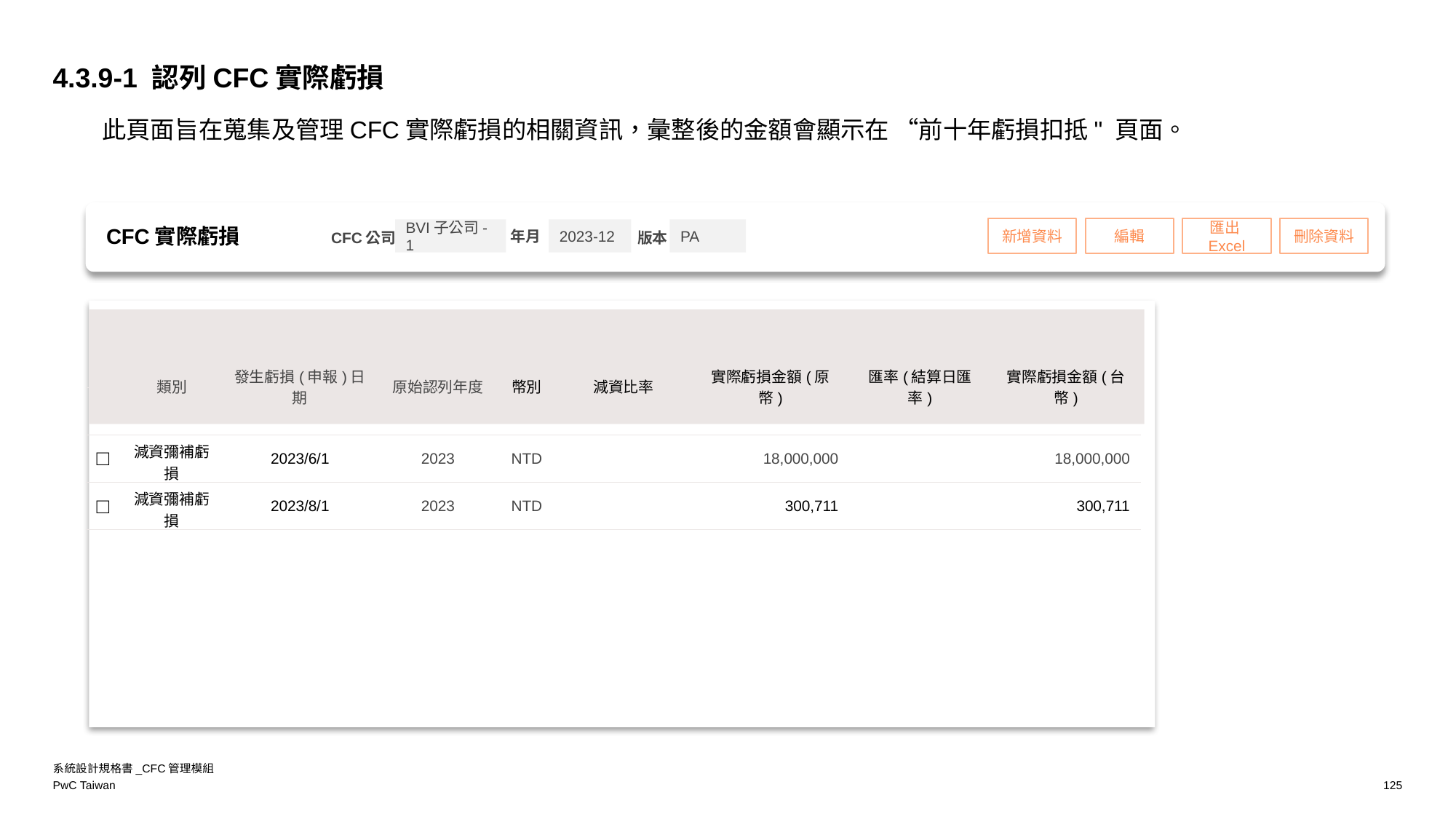

4.3.9-1 認列CFC實際虧損
此頁面旨在蒐集及管理CFC實際虧損的相關資訊，彙整後的金額會顯示在 “前十年虧損扣抵" 頁面。

新增資料
編輯
匯出Excel
刪除資料
BVI子公司-1
2023-12
PA
CFC實際虧損
年月
版本
CFC公司

|  | 類別 | 發生虧損(申報)日期 | 原始認列年度 | 幣別 | 減資比率 | 實際虧損金額(原幣) | 匯率(結算日匯率) | 實際虧損金額(台幣) |
| --- | --- | --- | --- | --- | --- | --- | --- | --- |
|  | 類別 | 分配/發生虧損(申報)日期 |  |  |  | 總分配/實際虧損金額 |  |  |
| □ | 減資彌補虧損 | 2023/6/1 | 2023 | NTD |  | 18,000,000 |  | 18,000,000 |
| □ | 減資彌補虧損 | 2023/8/1 | 2023 | NTD |  | 300,711 |  | 300,711 |
系統設計規格書_CFC管理模組
125